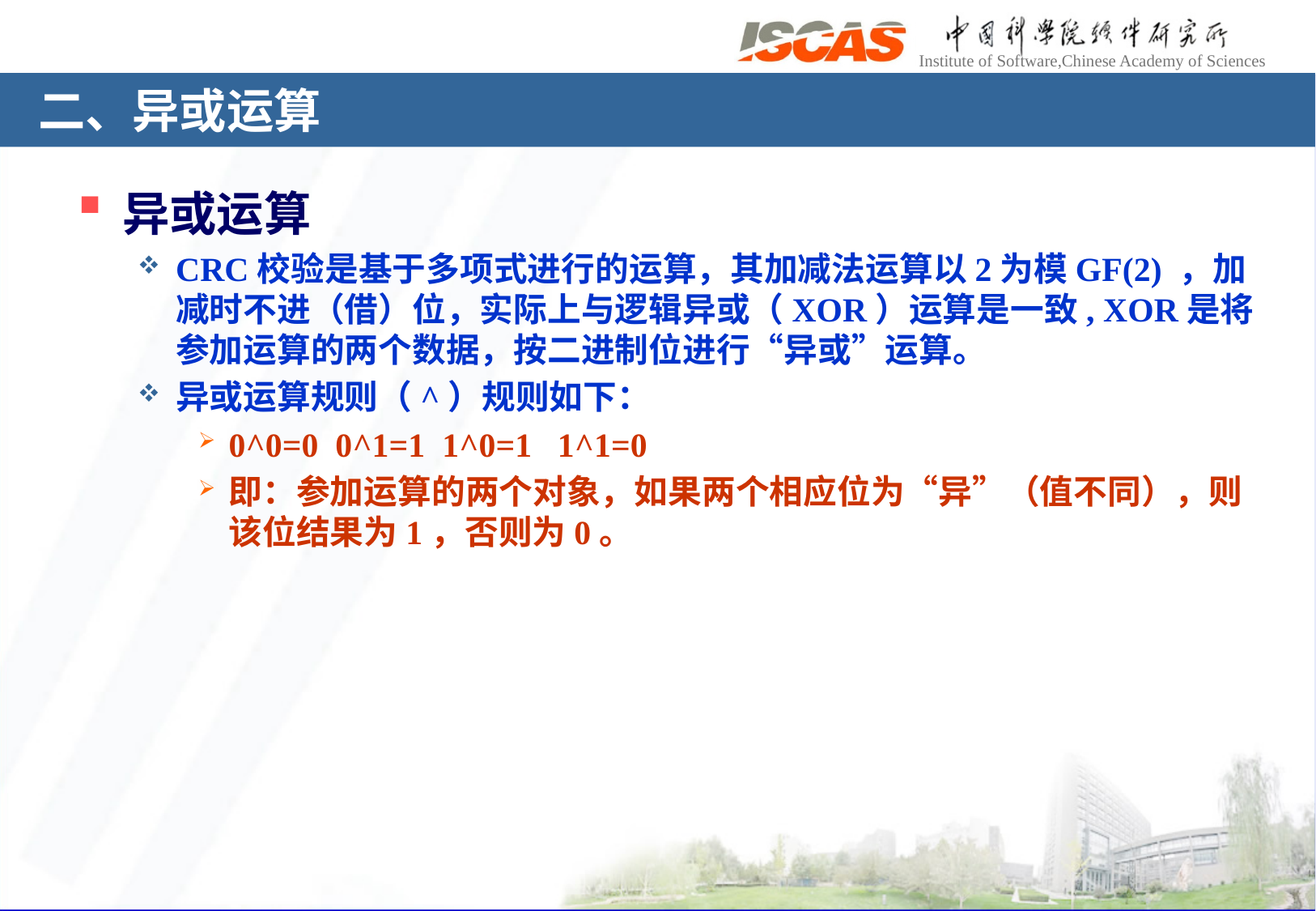

# 二、异或运算
异或运算
CRC校验是基于多项式进行的运算，其加减法运算以2为模GF(2) ，加减时不进（借）位，实际上与逻辑异或（XOR）运算是一致, XOR是将参加运算的两个数据，按二进制位进行“异或”运算。
异或运算规则（^）规则如下：
0^0=0  0^1=1  1^0=1   1^1=0
即：参加运算的两个对象，如果两个相应位为“异”（值不同），则该位结果为1，否则为0。